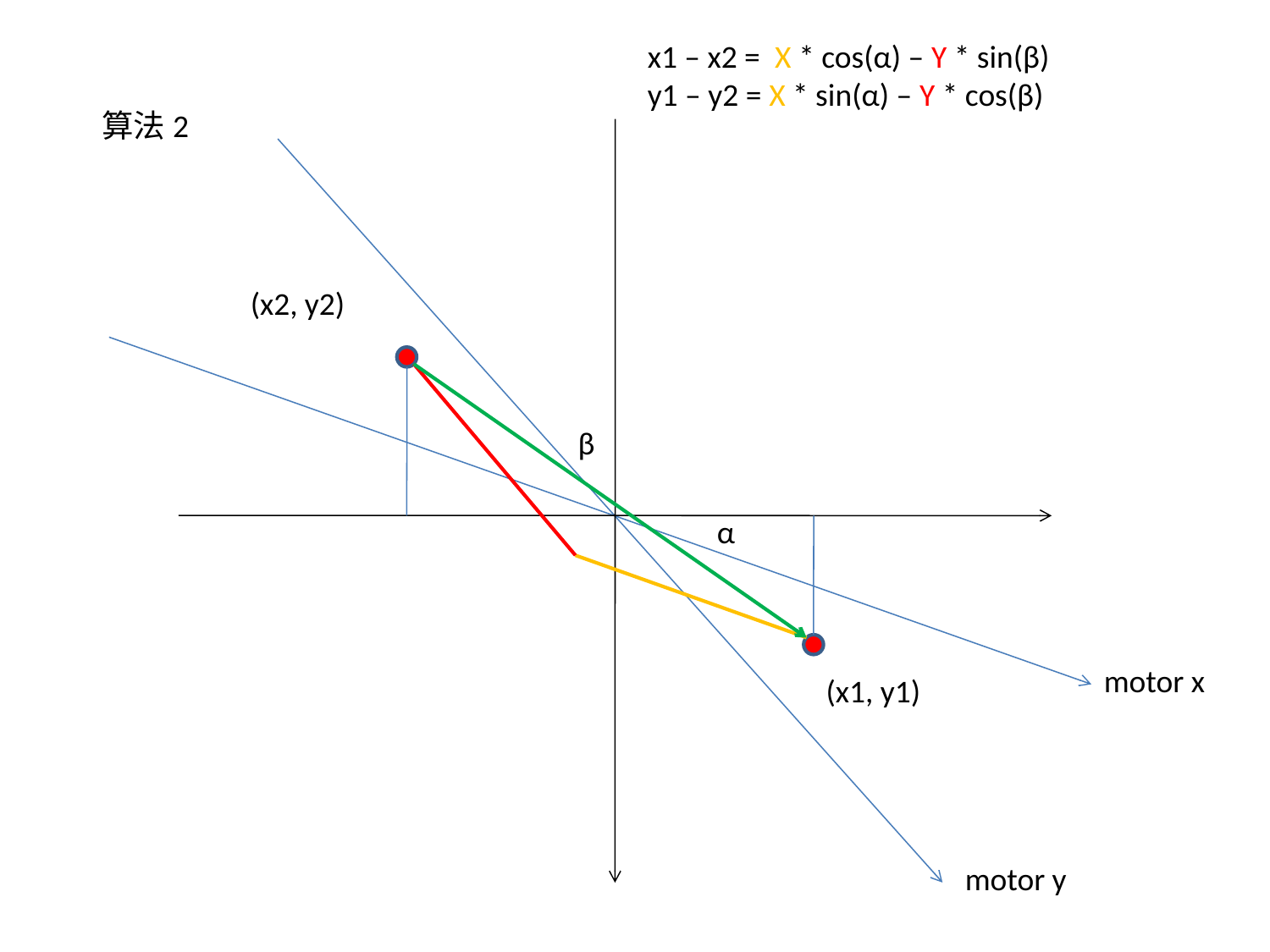

x1 – x2 =  X * cos(α) – Y * sin(β)
y1 – y2 = X * sin(α) – Y * cos(β)
算法2
(x2, y2)

β
α

motor x
(x1, y1)
motor y